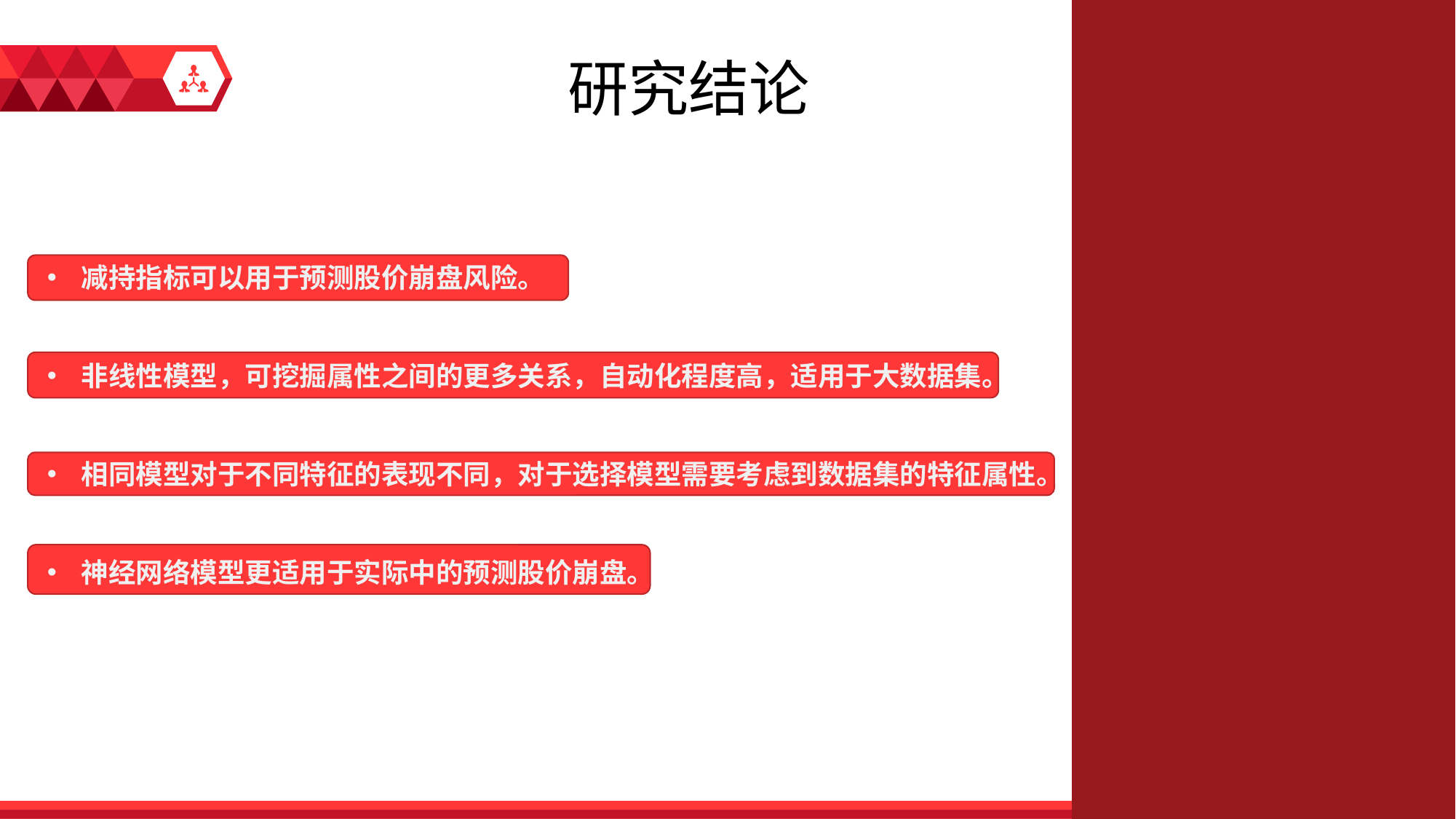

研究结论

减持指标可以用于预测股价崩盘风险。

非线性模型，可挖掘属性之间的更多关系，自动化程度高，适用于大数据集。

相同模型对于不同特征的表现不同，对于选择模型需要考虑到数据集的特征属性。

神经网络模型更适用于实际中的预测股价崩盘。